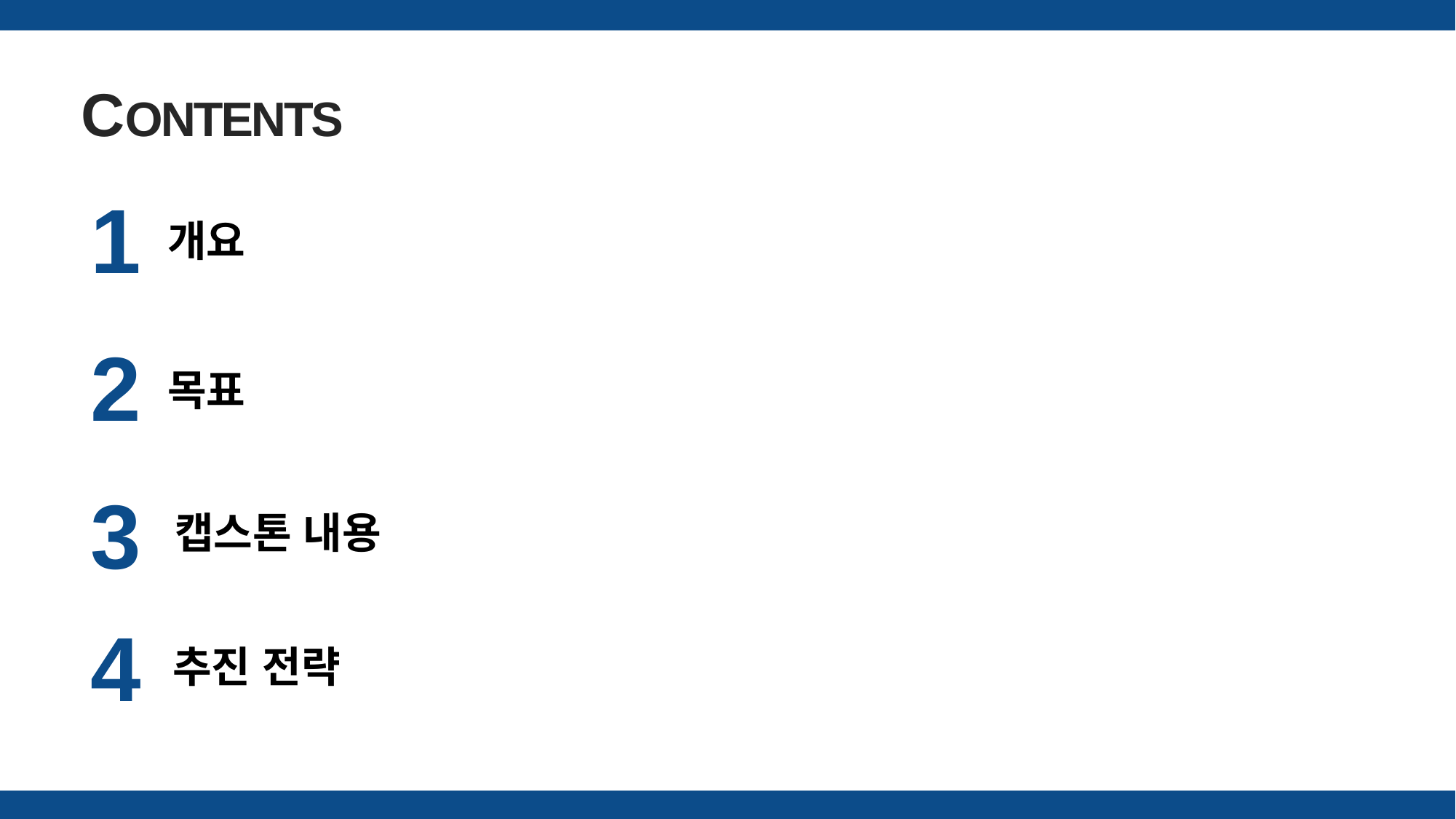

CONTENTS
1
개요
2
목표
3
캡스톤 내용
4
추진 전략